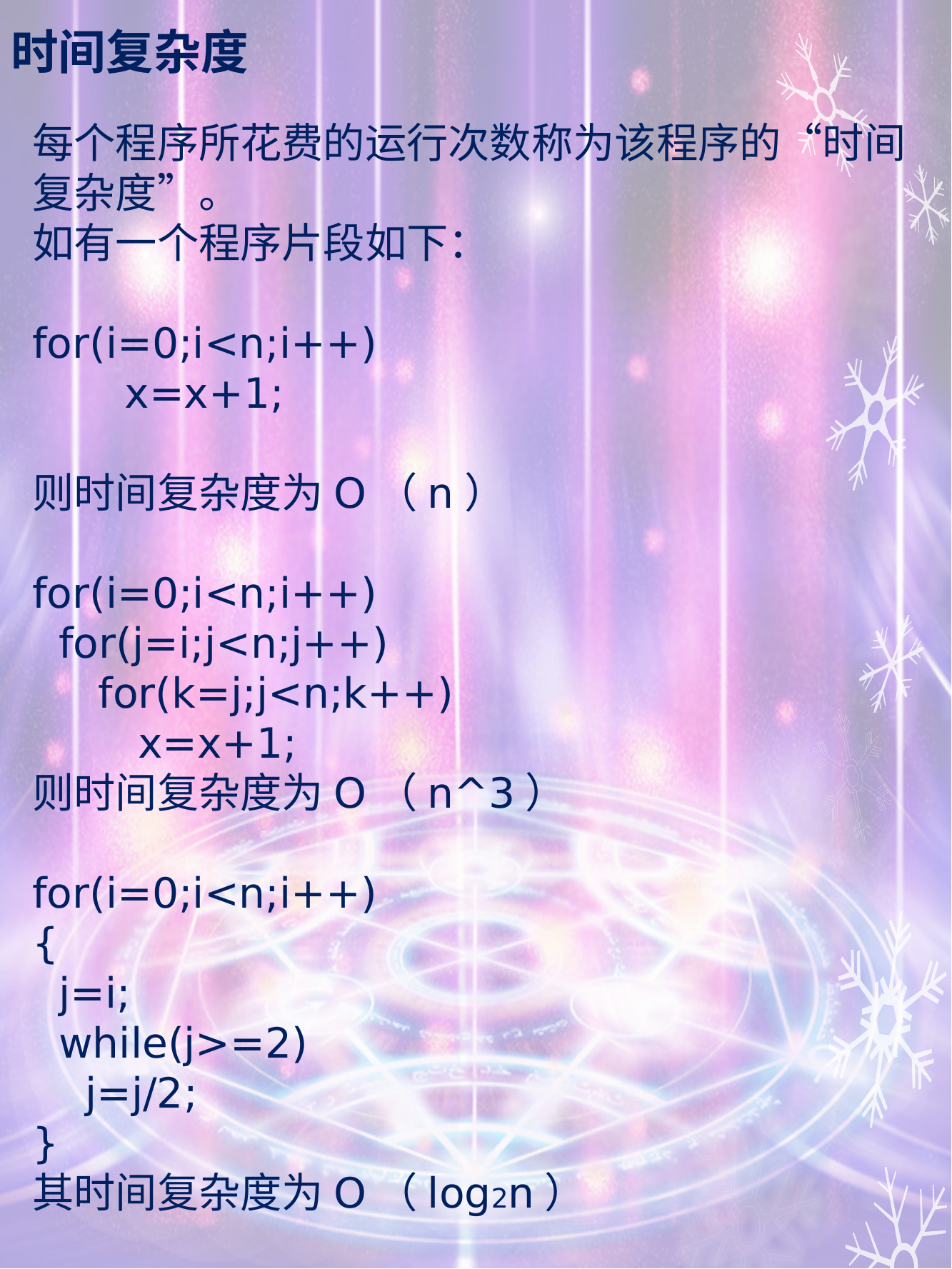

# 时间复杂度
每个程序所花费的运行次数称为该程序的“时间复杂度”。
如有一个程序片段如下：

for(i=0;i<n;i++)
       x=x+1;

则时间复杂度为O（n）

for(i=0;i<n;i++)
  for(j=i;j<n;j++)
     for(k=j;j<n;k++)
        x=x+1;
则时间复杂度为O（n^3）

for(i=0;i<n;i++)
{
  j=i;
  while(j>=2)
    j=j/2;
}
其时间复杂度为O（log2n）